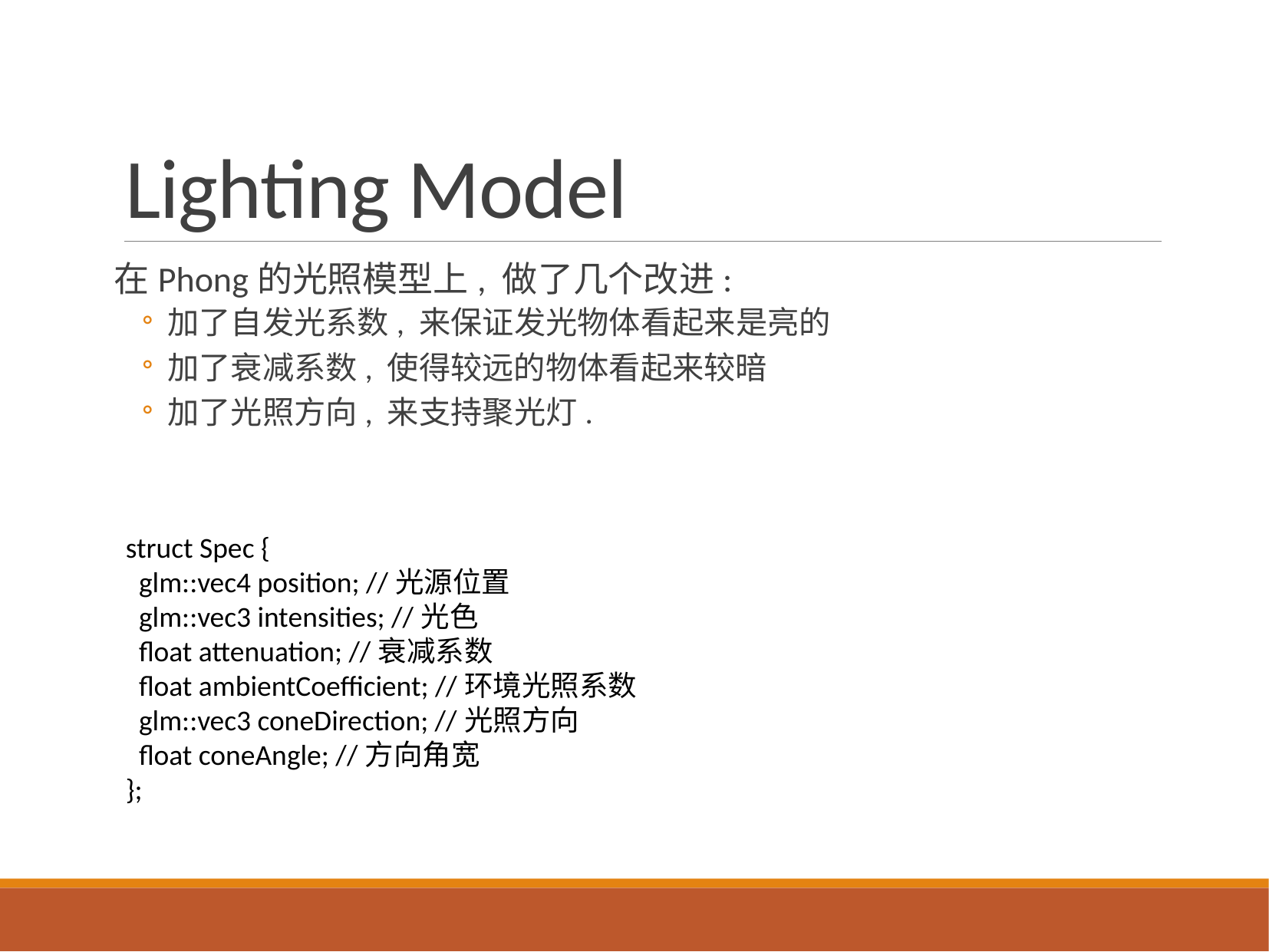

# Lighting Model
在Phong的光照模型上, 做了几个改进:
加了自发光系数, 来保证发光物体看起来是亮的
加了衰减系数, 使得较远的物体看起来较暗
加了光照方向, 来支持聚光灯.

struct Spec {
  glm::vec4 position; //光源位置
  glm::vec3 intensities; //光色
  float attenuation; //衰减系数
  float ambientCoefficient; //环境光照系数
  glm::vec3 coneDirection; //光照方向
  float coneAngle; //方向角宽
};